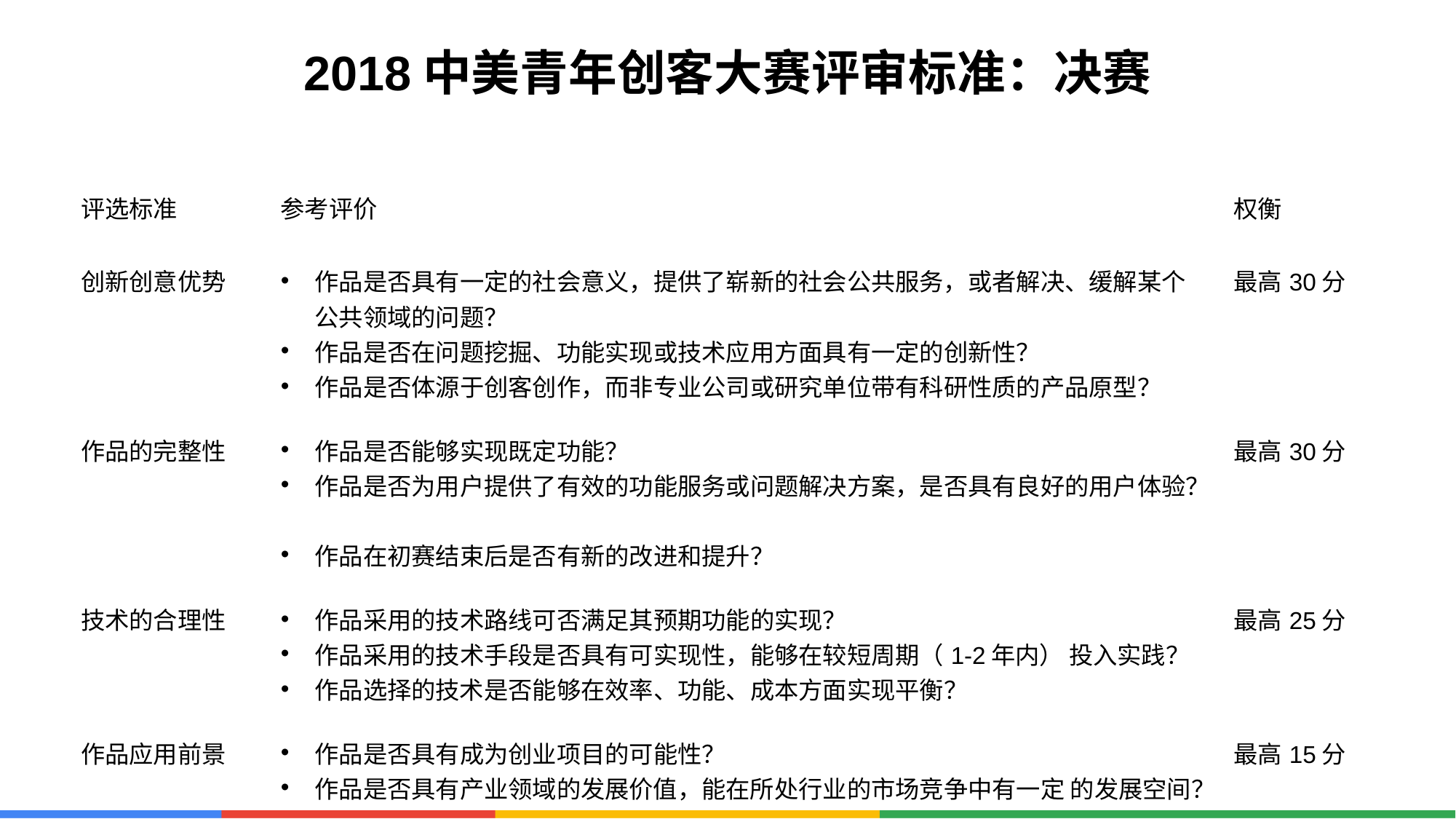

2018中美青年创客大赛评审标准：决赛
| 评选标准 | 参考评价 | 权衡 |
| --- | --- | --- |
| 创新创意优势 | 作品是否具有⼀定的社会意义，提供了崭新的社会公共服务，或者解决、缓解某个公共领域的问题？ 作品是否在问题挖掘、功能实现或技术应⽤⽅⾯具有⼀定的创新性？ 作品是否体源于创客创作，⽽⾮专业公司或研究单位带有科研性质的产品原型？ | 最高30分 |
| 作品的完整性 | 作品是否能够实现既定功能？ 作品是否为⽤户提供了有效的功能服务或问题解决⽅案，是否具有良好的⽤户体验？ 作品在初赛结束后是否有新的改进和提升？ | 最高30分 |
| 技术的合理性 | 作品采⽤的技术路线可否满⾜其预期功能的实现？ 作品采⽤的技术⼿段是否具有可实现性，能够在较短周期（1-2年内） 投⼊实践？ 作品选择的技术是否能够在效率、功能、成本⽅⾯实现平衡？ | 最高25分 |
| 作品应⽤前景 | 作品是否具有成为创业项⽬的可能性？ 作品是否具有产业领域的发展价值，能在所处⾏业的市场竞争中有⼀定 的发展空间？ 项⽬团队是否有产品化的设想、初步调研和规划？ | 最高15分 |